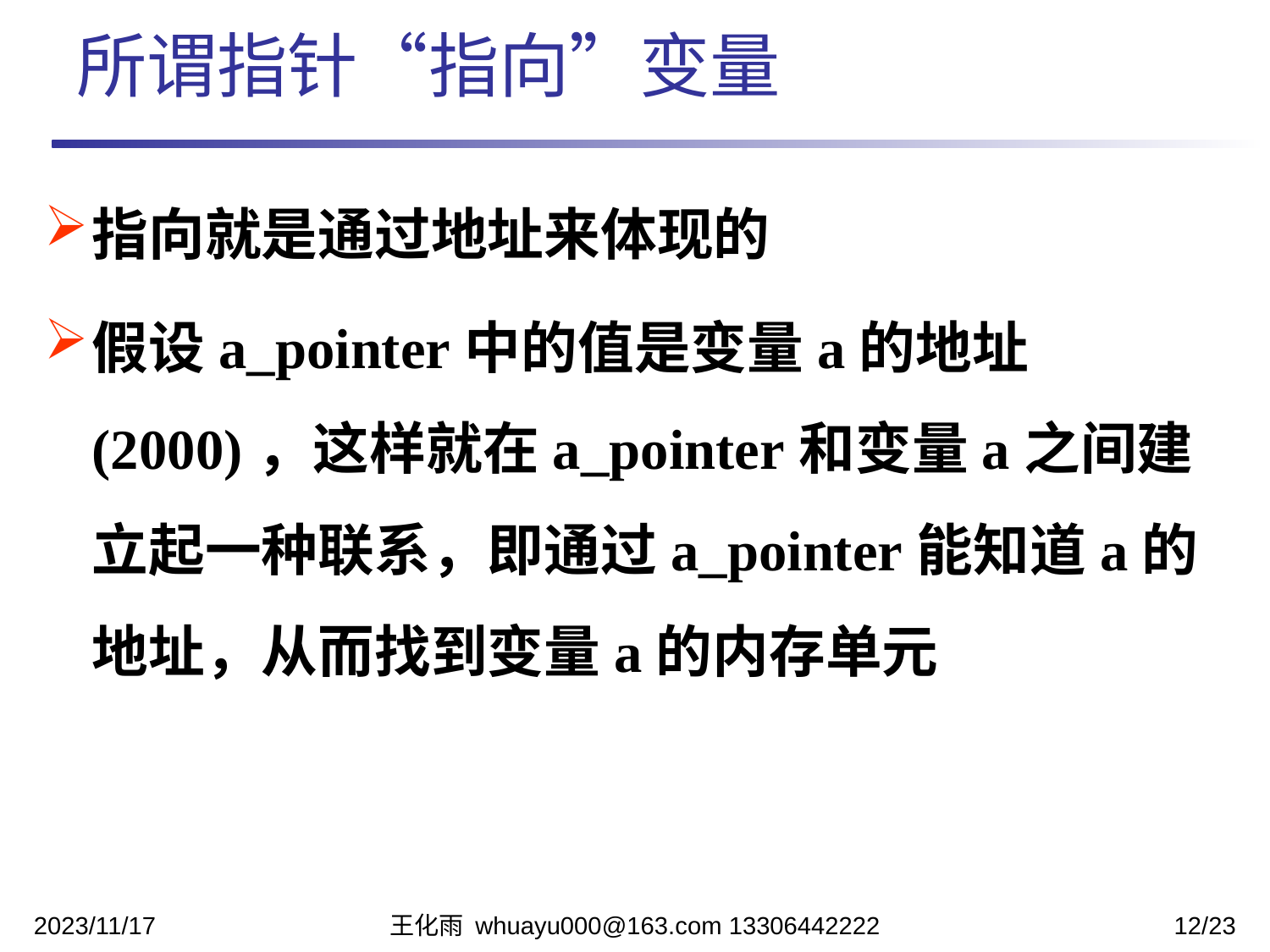

所谓指针“指向”变量
指向就是通过地址来体现的
假设a_pointer中的值是变量a的地址(2000)，这样就在a_pointer和变量a之间建立起一种联系，即通过a_pointer能知道a的地址，从而找到变量a的内存单元
2023/11/17
王化雨 whuayu000@163.com 13306442222
12/23